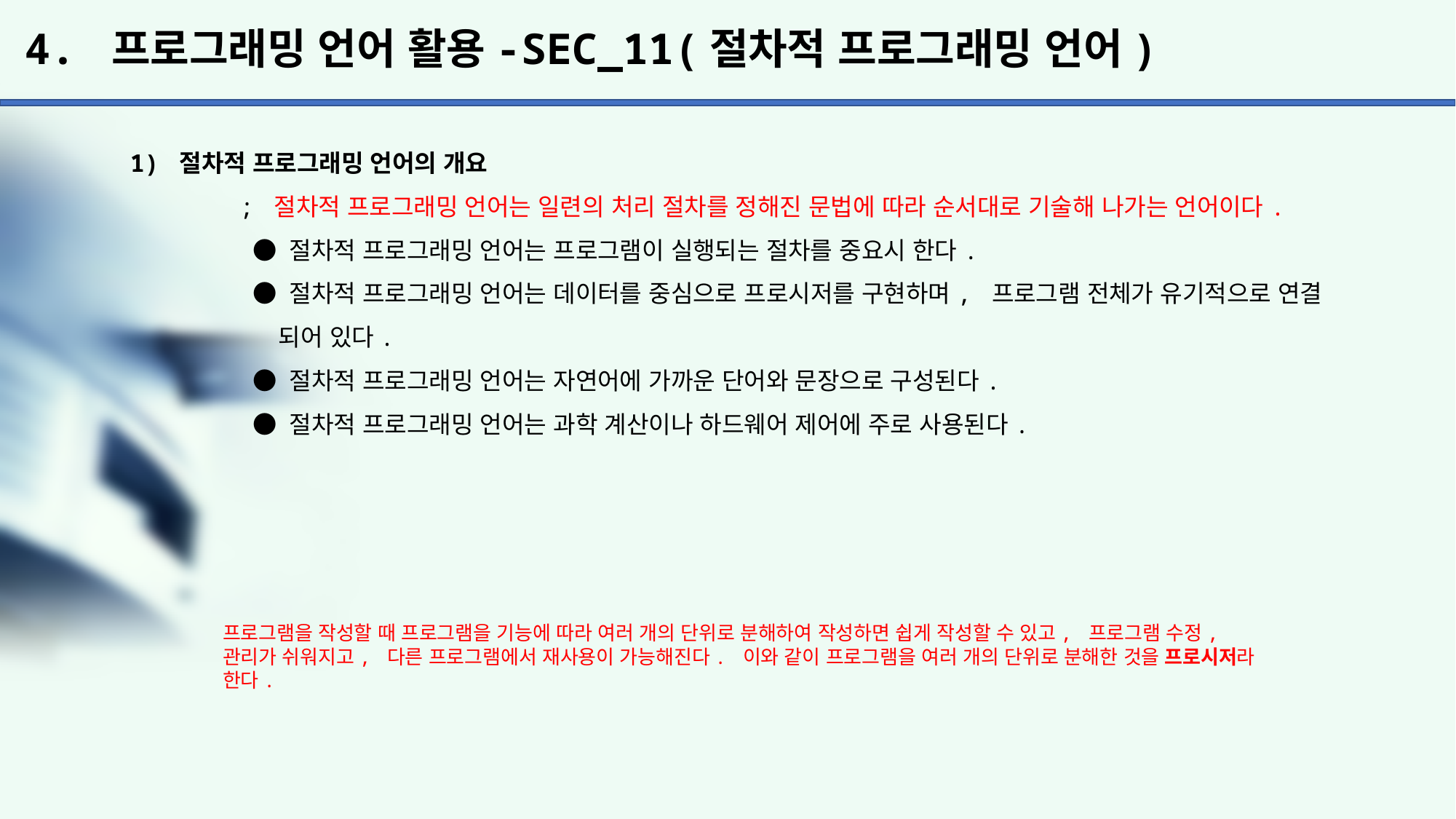

# 4. 프로그래밍 언어 활용-SEC_11(절차적 프로그래밍 언어)
1) 절차적 프로그래밍 언어의 개요
	; 절차적 프로그래밍 언어는 일련의 처리 절차를 정해진 문법에 따라 순서대로 기술해 나가는 언어이다.
	  ● 절차적 프로그래밍 언어는 프로그램이 실행되는 절차를 중요시 한다.
	  ● 절차적 프로그래밍 언어는 데이터를 중심으로 프로시저를 구현하며, 프로그램 전체가 유기적으로 연결
	     되어 있다.
	  ● 절차적 프로그래밍 언어는 자연어에 가까운 단어와 문장으로 구성된다.
	  ● 절차적 프로그래밍 언어는 과학 계산이나 하드웨어 제어에 주로 사용된다.
프로그램을 작성할 때 프로그램을 기능에 따라 여러 개의 단위로 분해하여 작성하면 쉽게 작성할 수 있고, 프로그램 수정, 관리가 쉬워지고, 다른 프로그램에서 재사용이 가능해진다. 이와 같이 프로그램을 여러 개의 단위로 분해한 것을 프로시저라 한다.